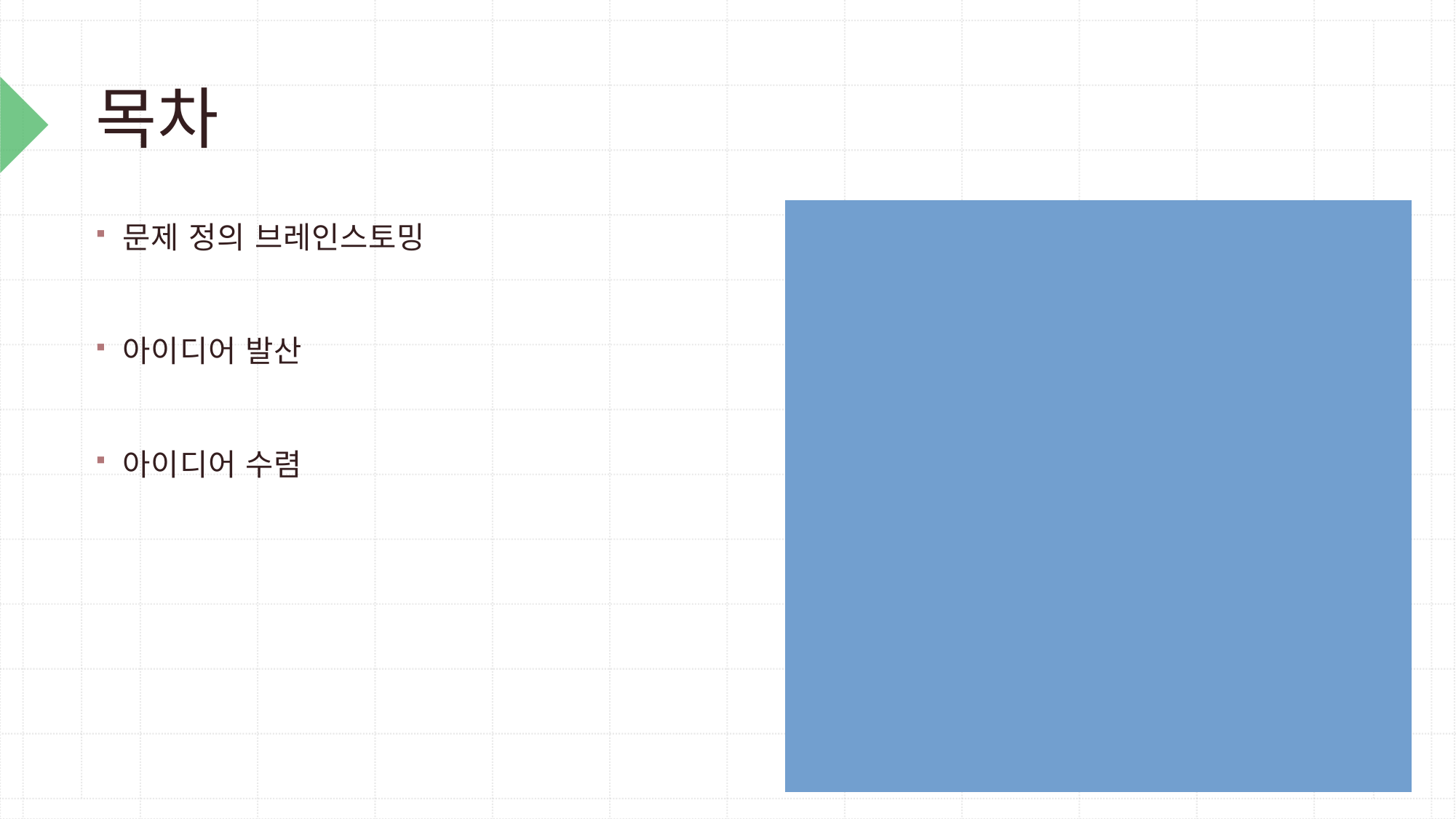

# 목차
문제 정의 브레인스토밍

아이디어 발산

아이디어 수렴